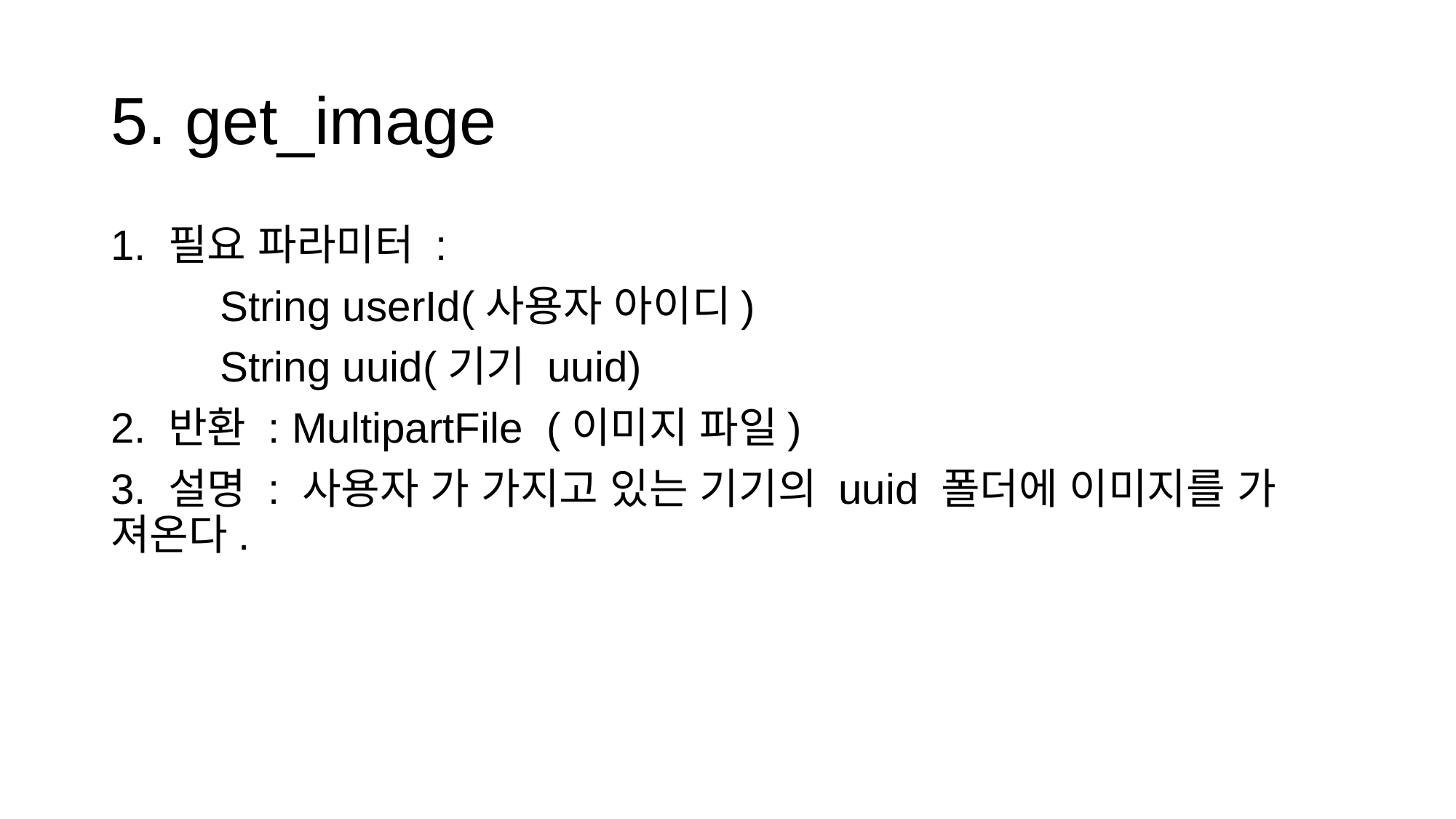

# 5. get_image
1. 필요 파라미터 :
	String userId(사용자 아이디)
	String uuid(기기 uuid)
2. 반환 : MultipartFile  (이미지 파일)
3. 설명 : 사용자 가 가지고 있는 기기의 uuid 폴더에 이미지를 가	져온다.